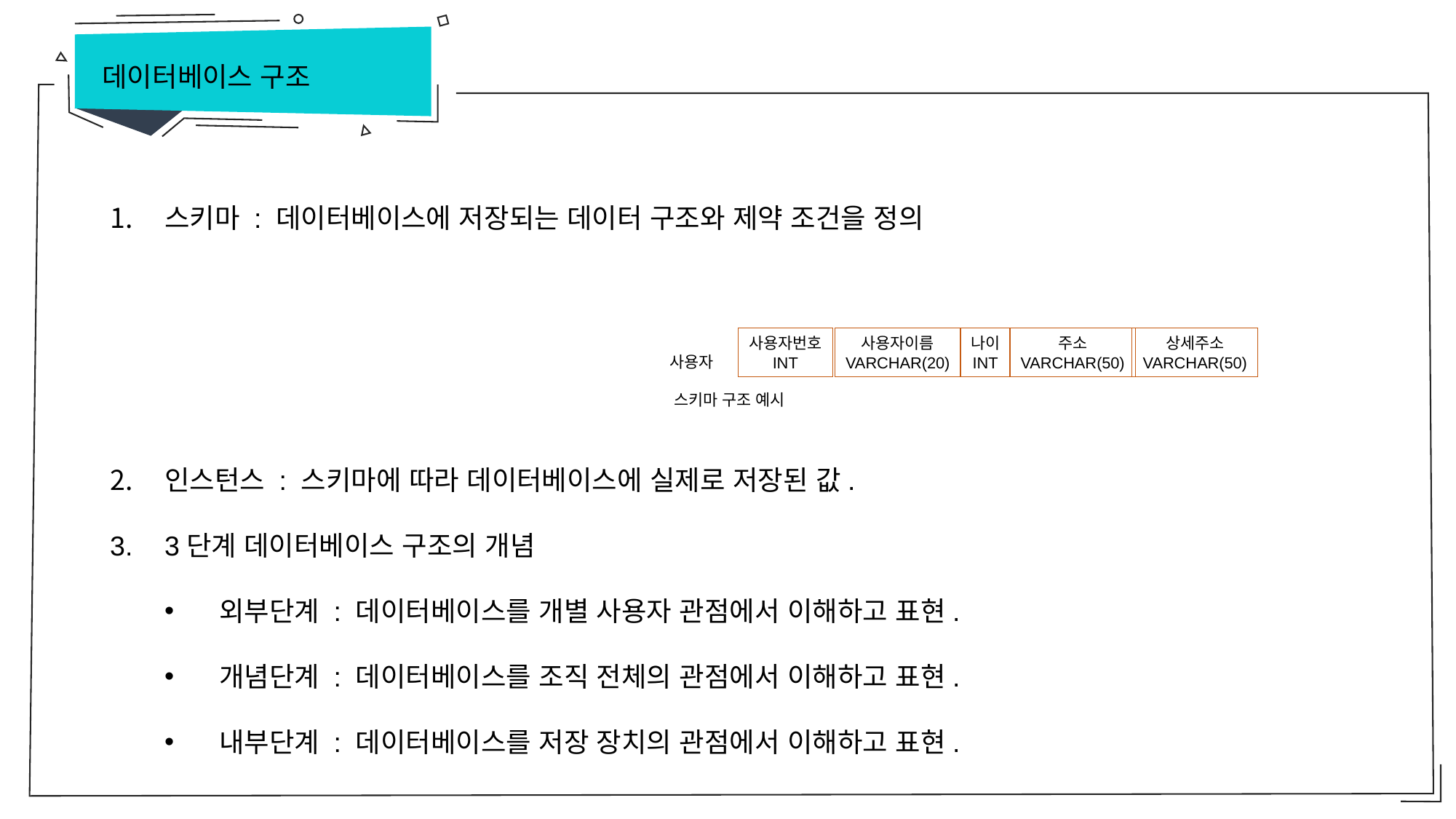

데이터베이스 구조
스키마 : 데이터베이스에 저장되는 데이터 구조와 제약 조건을 정의

인스턴스 : 스키마에 따라 데이터베이스에 실제로 저장된 값.
3단계 데이터베이스 구조의 개념
외부단계 : 데이터베이스를 개별 사용자 관점에서 이해하고 표현.
개념단계 : 데이터베이스를 조직 전체의 관점에서 이해하고 표현.
내부단계 : 데이터베이스를 저장 장치의 관점에서 이해하고 표현.

사용자
사용자번호
INT
사용자이름
VARCHAR(20)
나이
INT
주소
VARCHAR(50)
상세주소
VARCHAR(50)
스키마 구조 예시